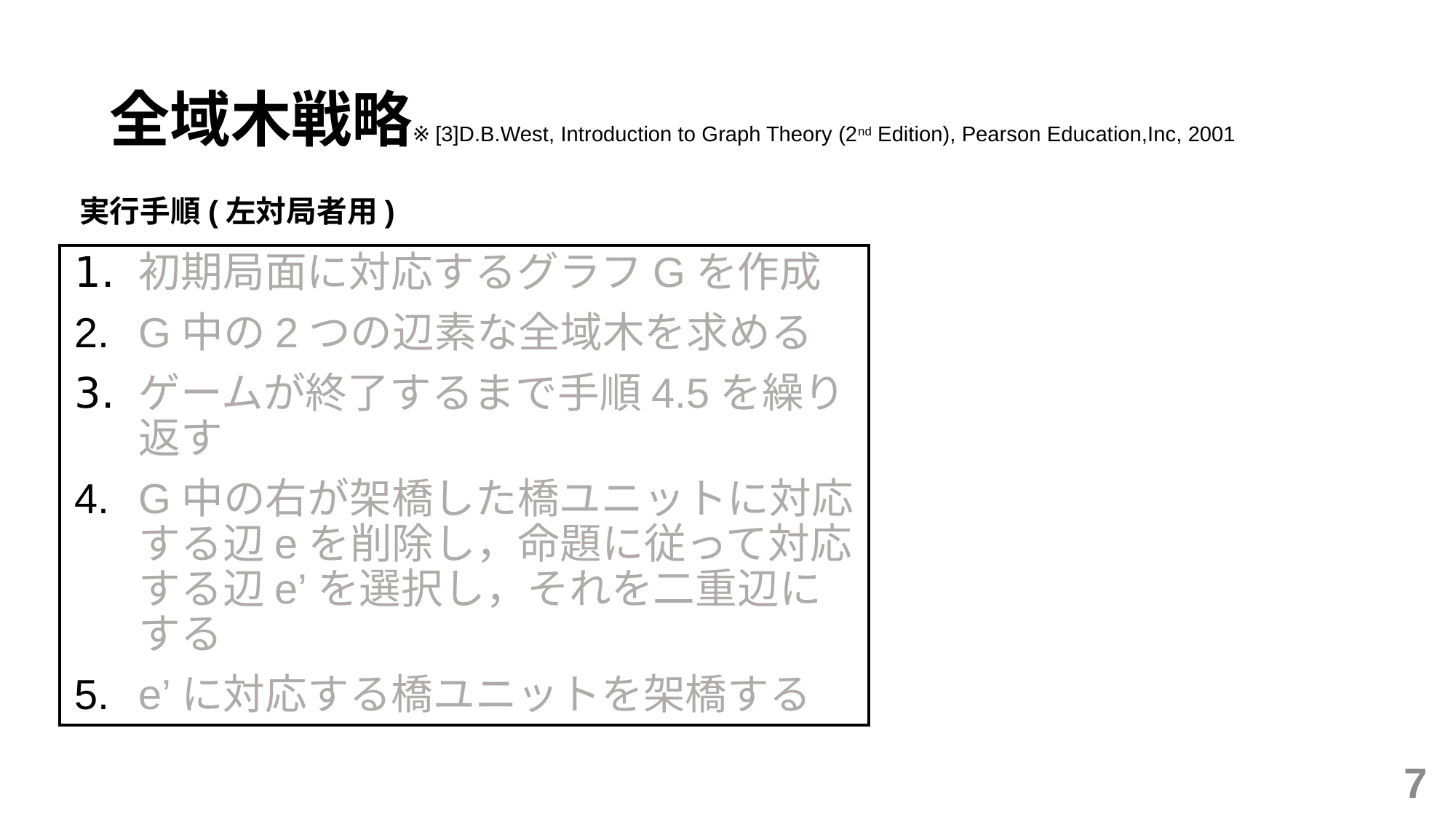

# 全域木戦略※[3]D.B.West, Introduction to Graph Theory (2nd Edition), Pearson Education,Inc, 2001
実行手順(左対局者用)
初期局面に対応するグラフGを作成
G中の2つの辺素な全域木を求める
ゲームが終了するまで手順4.5を繰り返す
G中の右が架橋した橋ユニットに対応する辺eを削除し，命題に従って対応する辺e’を選択し，それを二重辺にする
e’に対応する橋ユニットを架橋する

7